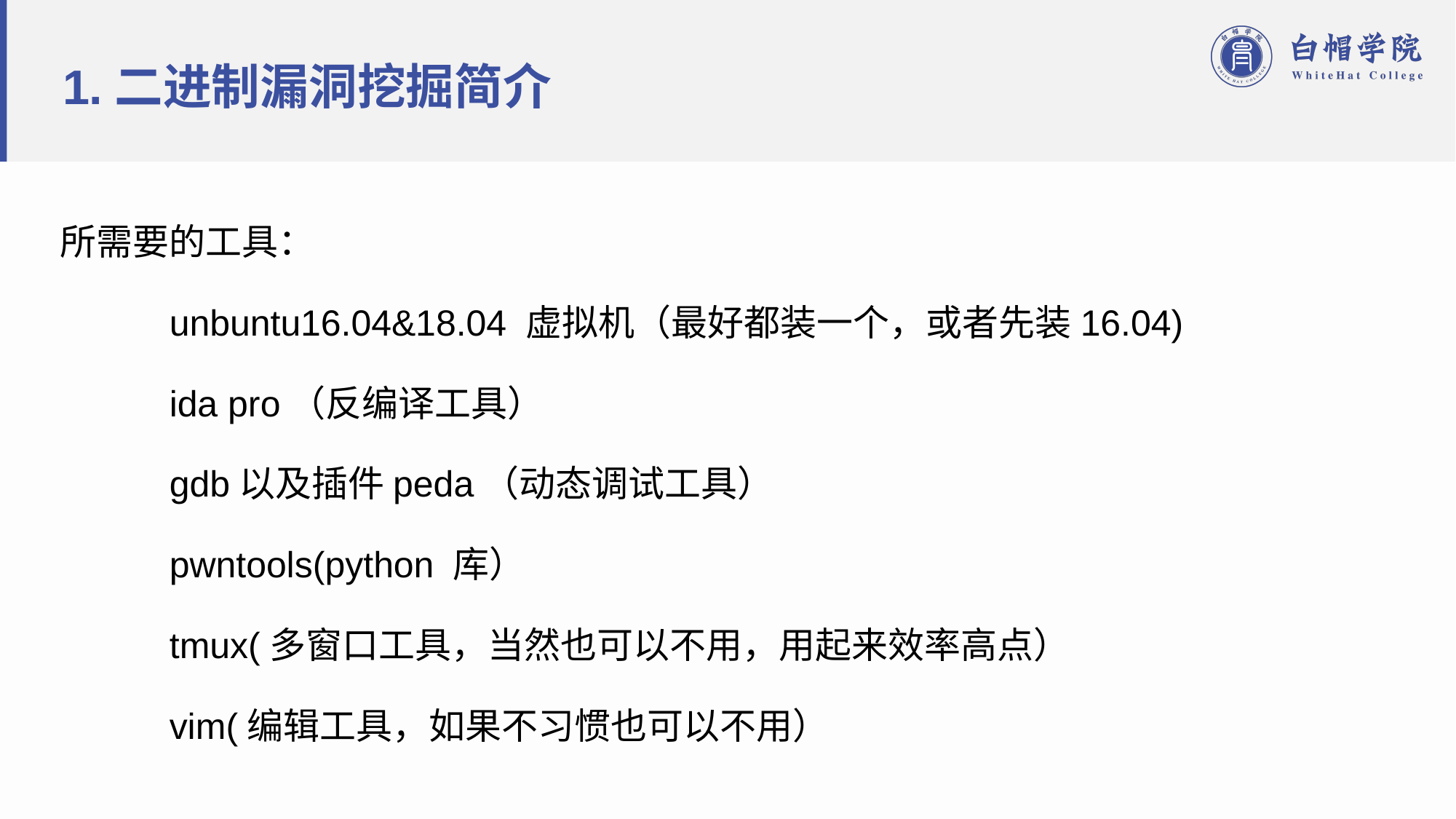

# 1.二进制漏洞挖掘简介
所需要的工具：
	unbuntu16.04&18.04 虚拟机（最好都装一个，或者先装16.04)
	ida pro（反编译工具）
	gdb以及插件peda（动态调试工具）
	pwntools(python 库）
	tmux(多窗口工具，当然也可以不用，用起来效率高点）
	vim(编辑工具，如果不习惯也可以不用）